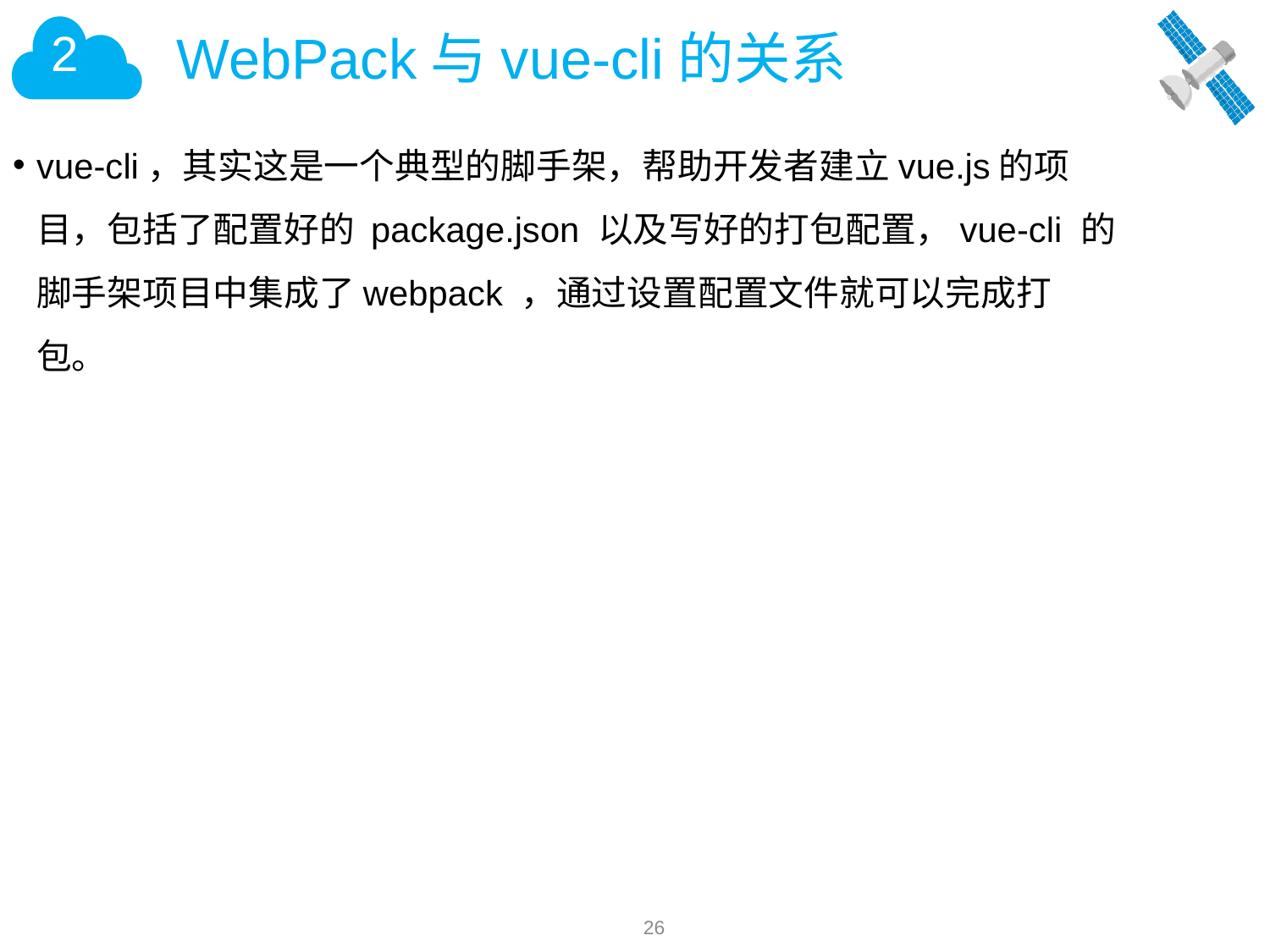

# WebPack与vue-cli的关系
vue-cli，其实这是一个典型的脚手架，帮助开发者建立vue.js的项目，包括了配置好的 package.json 以及写好的打包配置，vue-cli 的脚手架项目中集成了webpack ，通过设置配置文件就可以完成打包。
26